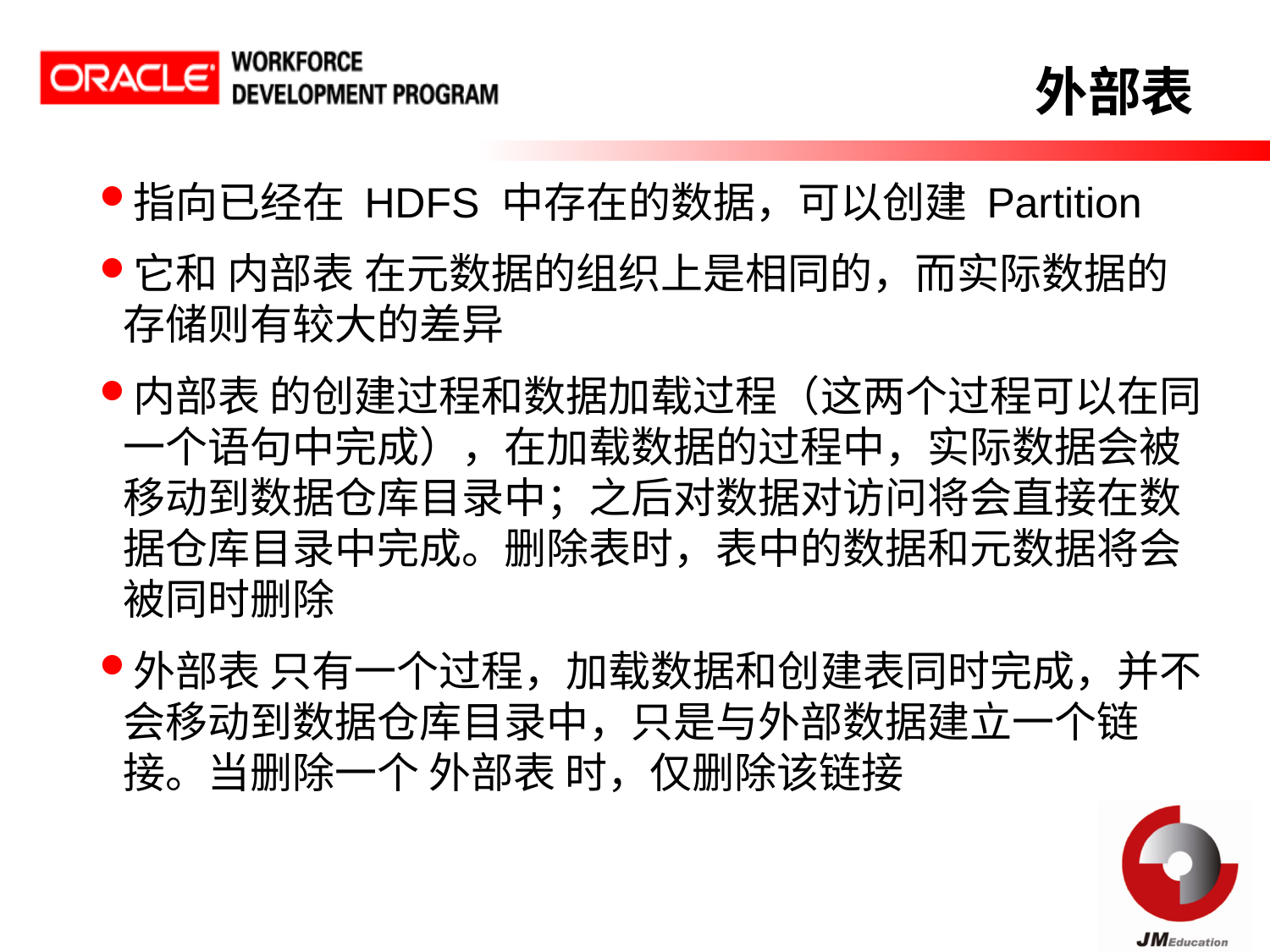

外部表
指向已经在 HDFS 中存在的数据，可以创建 Partition
它和 内部表 在元数据的组织上是相同的，而实际数据的存储则有较大的差异
内部表 的创建过程和数据加载过程（这两个过程可以在同一个语句中完成），在加载数据的过程中，实际数据会被移动到数据仓库目录中；之后对数据对访问将会直接在数据仓库目录中完成。删除表时，表中的数据和元数据将会被同时删除
外部表 只有一个过程，加载数据和创建表同时完成，并不会移动到数据仓库目录中，只是与外部数据建立一个链接。当删除一个 外部表 时，仅删除该链接